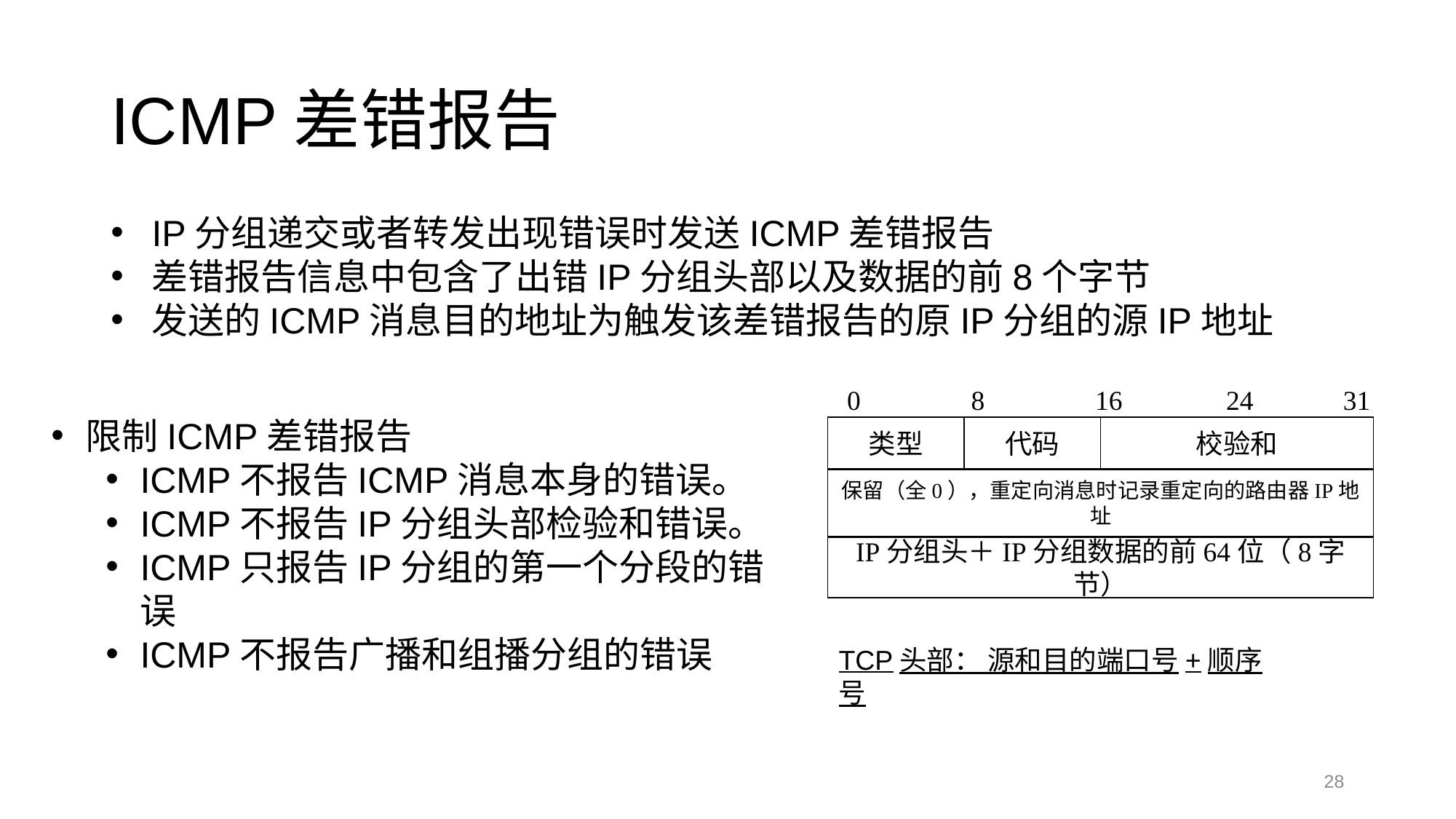

# ICMP差错报告
IP分组递交或者转发出现错误时发送ICMP差错报告
差错报告信息中包含了出错IP分组头部以及数据的前8个字节
发送的ICMP消息目的地址为触发该差错报告的原IP分组的源IP地址

0                8                16               24             31
类型
代码
校验和
保留（全0），重定向消息时记录重定向的路由器IP地址
IP分组头＋IP分组数据的前64位（8字节）

限制ICMP差错报告
ICMP不报告ICMP消息本身的错误。
ICMP不报告IP分组头部检验和错误。
ICMP只报告IP分组的第一个分段的错误
ICMP不报告广播和组播分组的错误

TCP头部： 源和目的端口号+顺序号
28